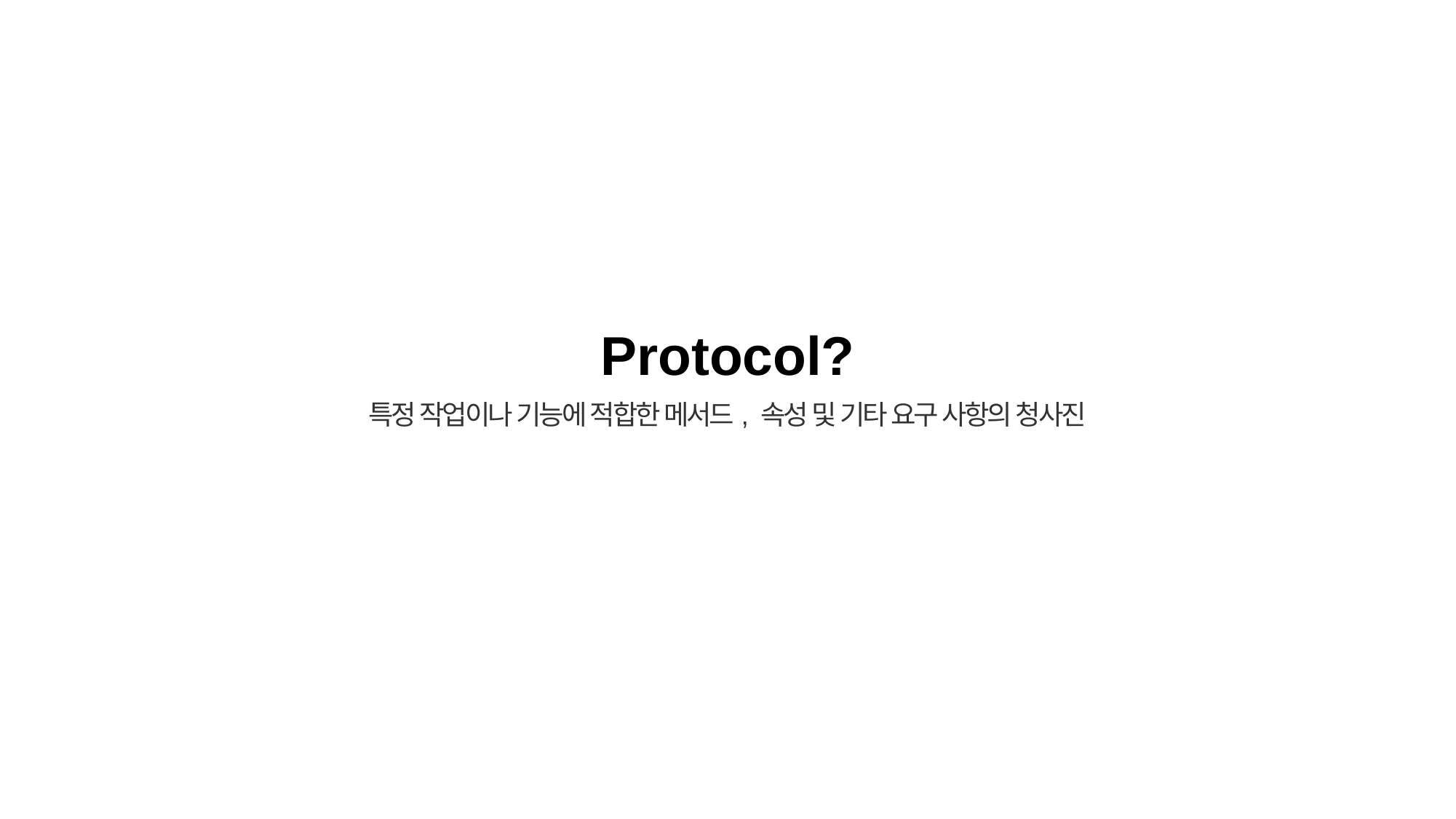

Protocol?
특정 작업이나 기능에 적합한 메서드, 속성 및 기타 요구 사항의 청사진